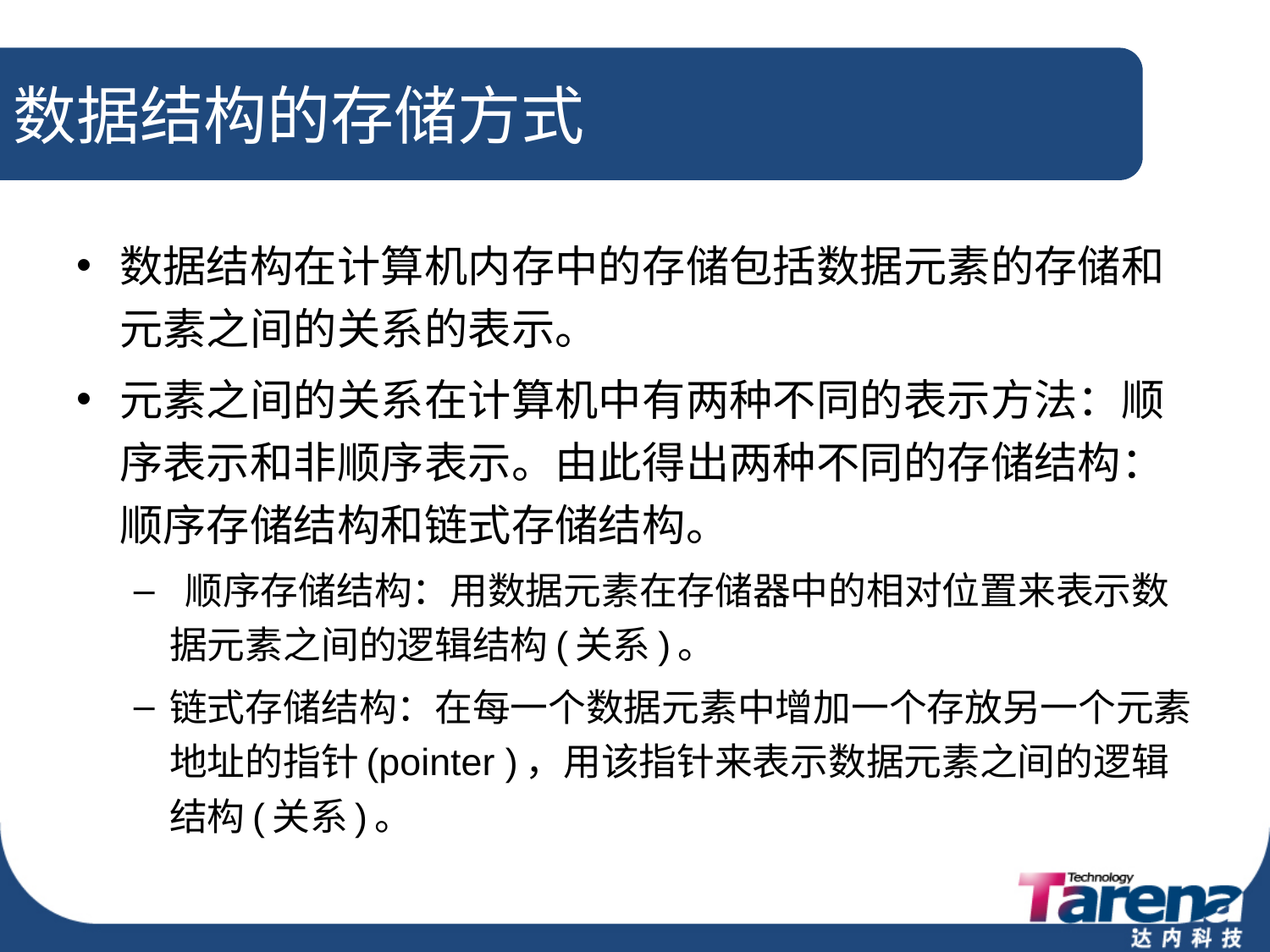

# 数据结构的存储方式
数据结构在计算机内存中的存储包括数据元素的存储和元素之间的关系的表示。
元素之间的关系在计算机中有两种不同的表示方法：顺序表示和非顺序表示。由此得出两种不同的存储结构：顺序存储结构和链式存储结构。
 顺序存储结构：用数据元素在存储器中的相对位置来表示数据元素之间的逻辑结构(关系)。
链式存储结构：在每一个数据元素中增加一个存放另一个元素地址的指针(pointer )，用该指针来表示数据元素之间的逻辑结构(关系)。